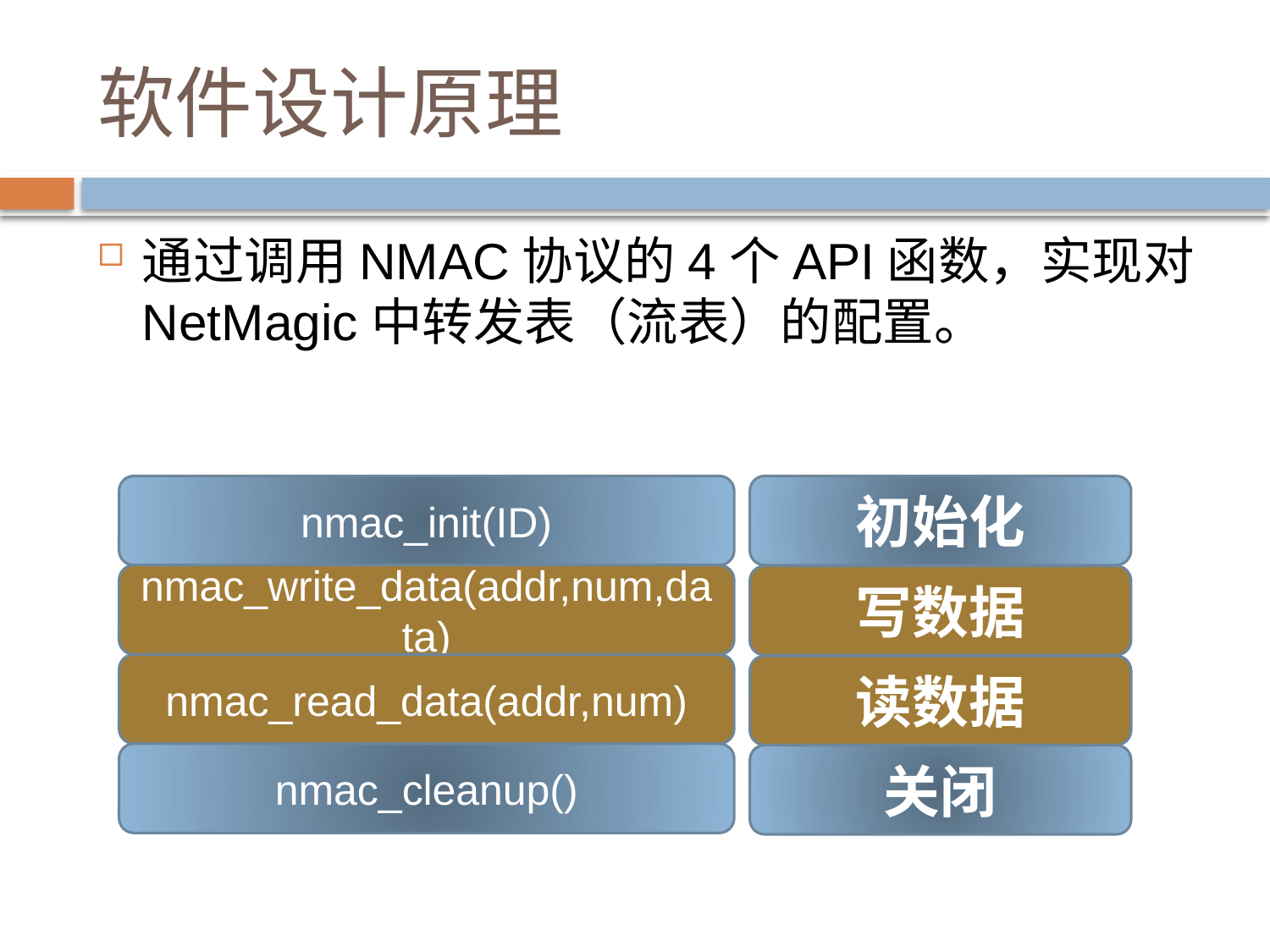

# 软件设计原理
通过调用NMAC协议的4个API函数，实现对NetMagic中转发表（流表）的配置。
nmac_init(ID)
初始化
nmac_write_data(addr,num,data)
写数据
nmac_read_data(addr,num)
读数据
nmac_cleanup()
关闭